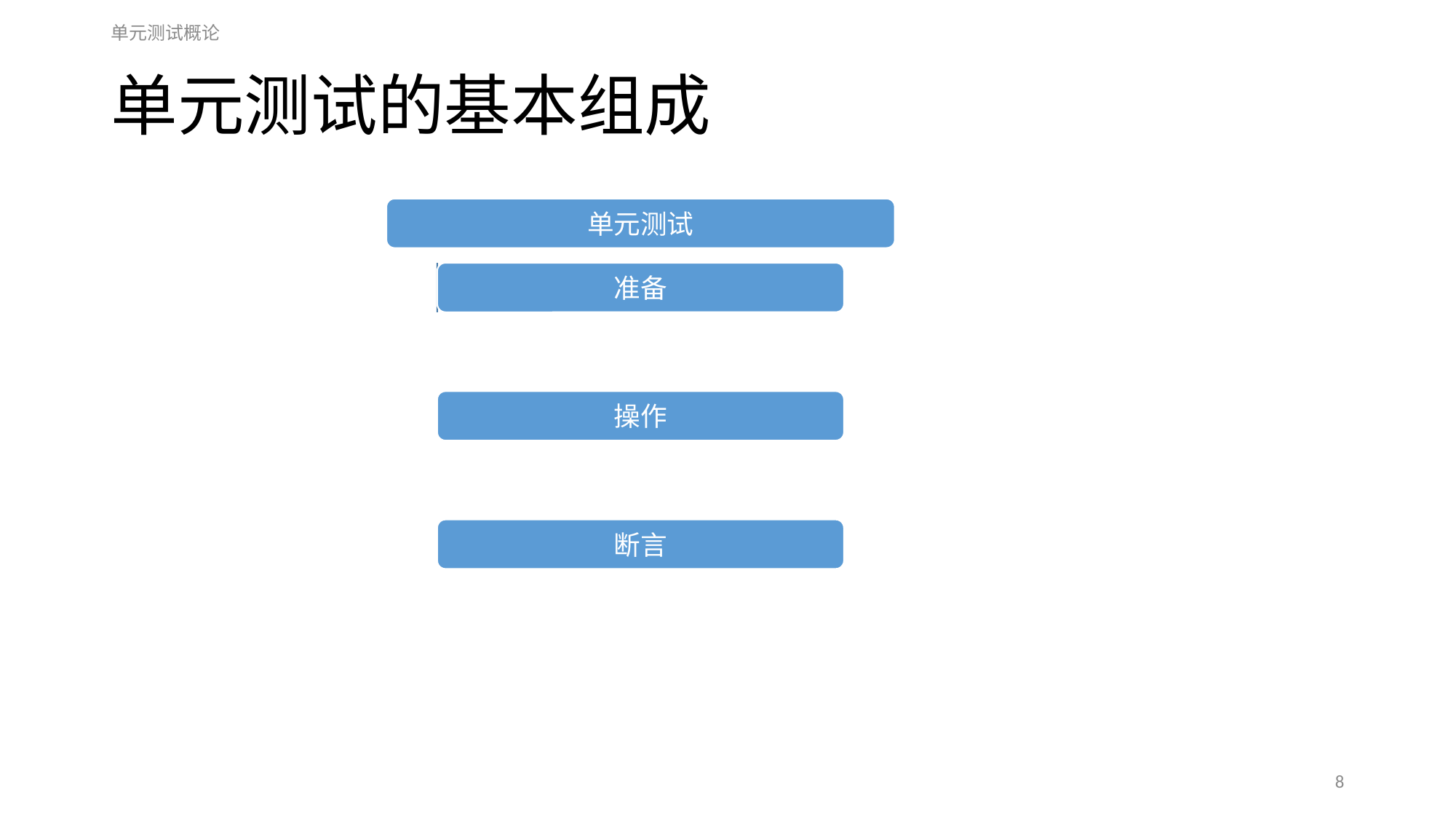

单元测试概论
# 单元测试的基本组成
单元测试
准备
操作
断言
8